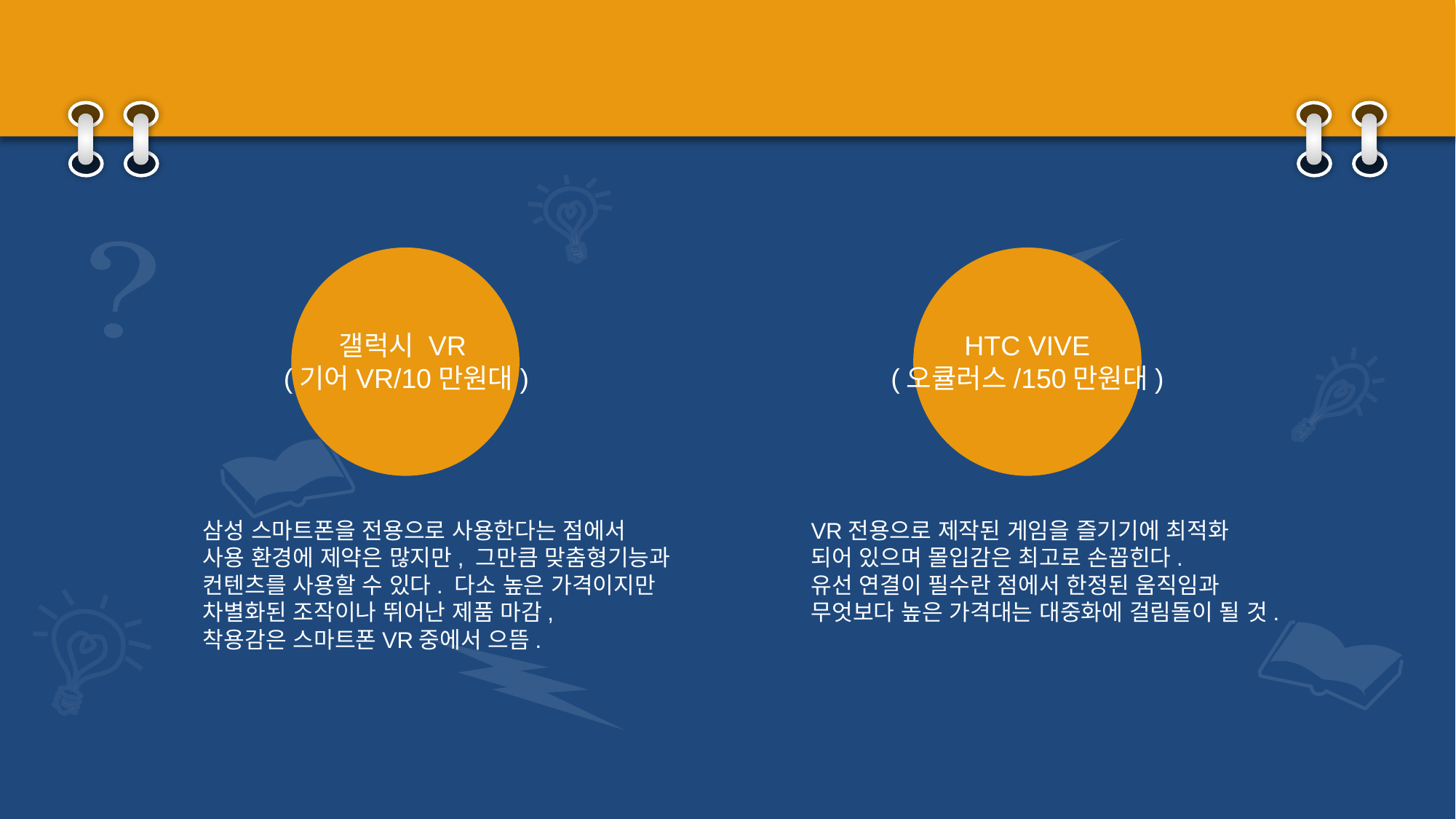

갤럭시 VR
(기어VR/10만원대)

HTC VIVE
(오큘러스/150만원대)
삼성 스마트폰을 전용으로 사용한다는 점에서
사용 환경에 제약은 많지만, 그만큼 맞춤형기능과
컨텐츠를 사용할 수 있다. 다소 높은 가격이지만
차별화된 조작이나 뛰어난 제품 마감,
착용감은 스마트폰VR중에서 으뜸.

VR전용으로 제작된 게임을 즐기기에 최적화
되어 있으며 몰입감은 최고로 손꼽힌다.
유선 연결이 필수란 점에서 한정된 움직임과
무엇보다 높은 가격대는 대중화에 걸림돌이 될 것.